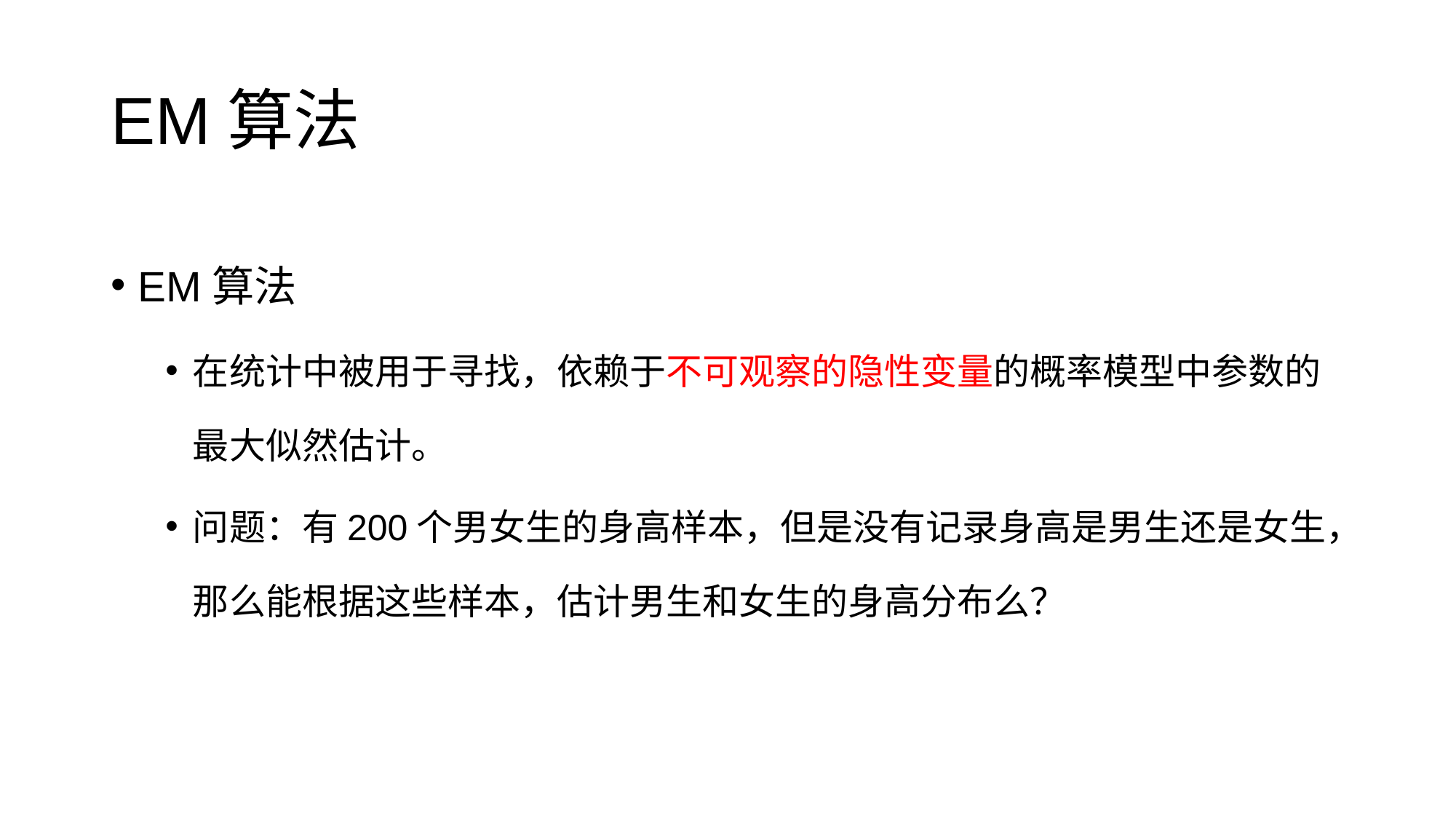

# EM算法
EM算法
在统计中被用于寻找，依赖于不可观察的隐性变量的概率模型中参数的最大似然估计。
问题：有200个男女生的身高样本，但是没有记录身高是男生还是女生，那么能根据这些样本，估计男生和女生的身高分布么？